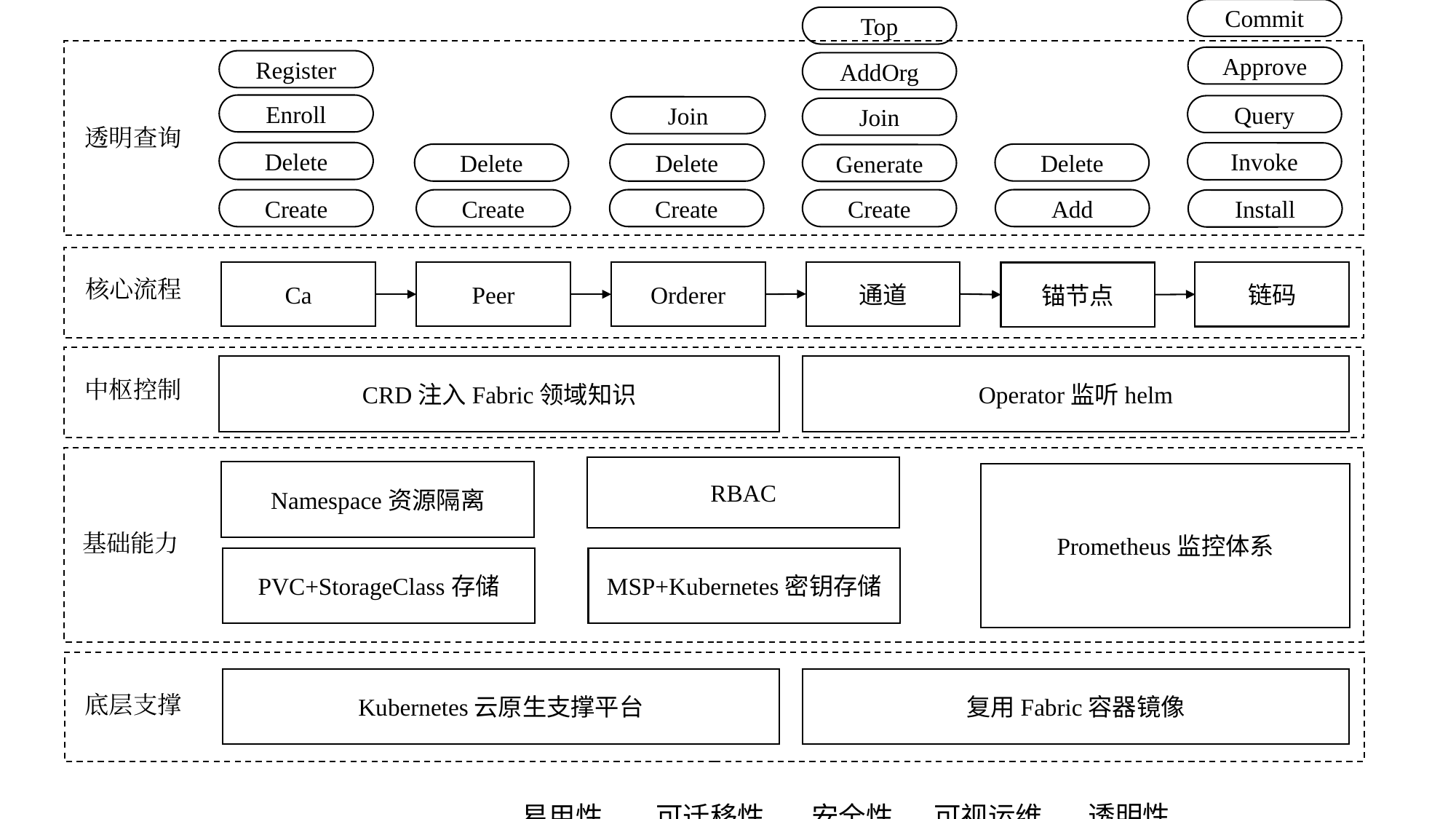

Inspect
Commit
Top

Approve
Register
AddOrg
Enroll
Query
Join
Join
透明查询
Delete
Invoke
Delete
Delete
Delete
Generate
Create
Add
Create
Create
Create
Install

通道
Ca
Peer
Orderer
链码
锚节点
核心流程

Operator监听helm
CRD注入Fabric领域知识
中枢控制

RBAC
Namespace资源隔离
Prometheus监控体系
基础能力
PVC+StorageClass存储
MSP+Kubernetes密钥存储

Kubernetes云原生支撑平台
复用Fabric容器镜像
底层支撑
透明性
易用性
可迁移性
安全性
可视运维